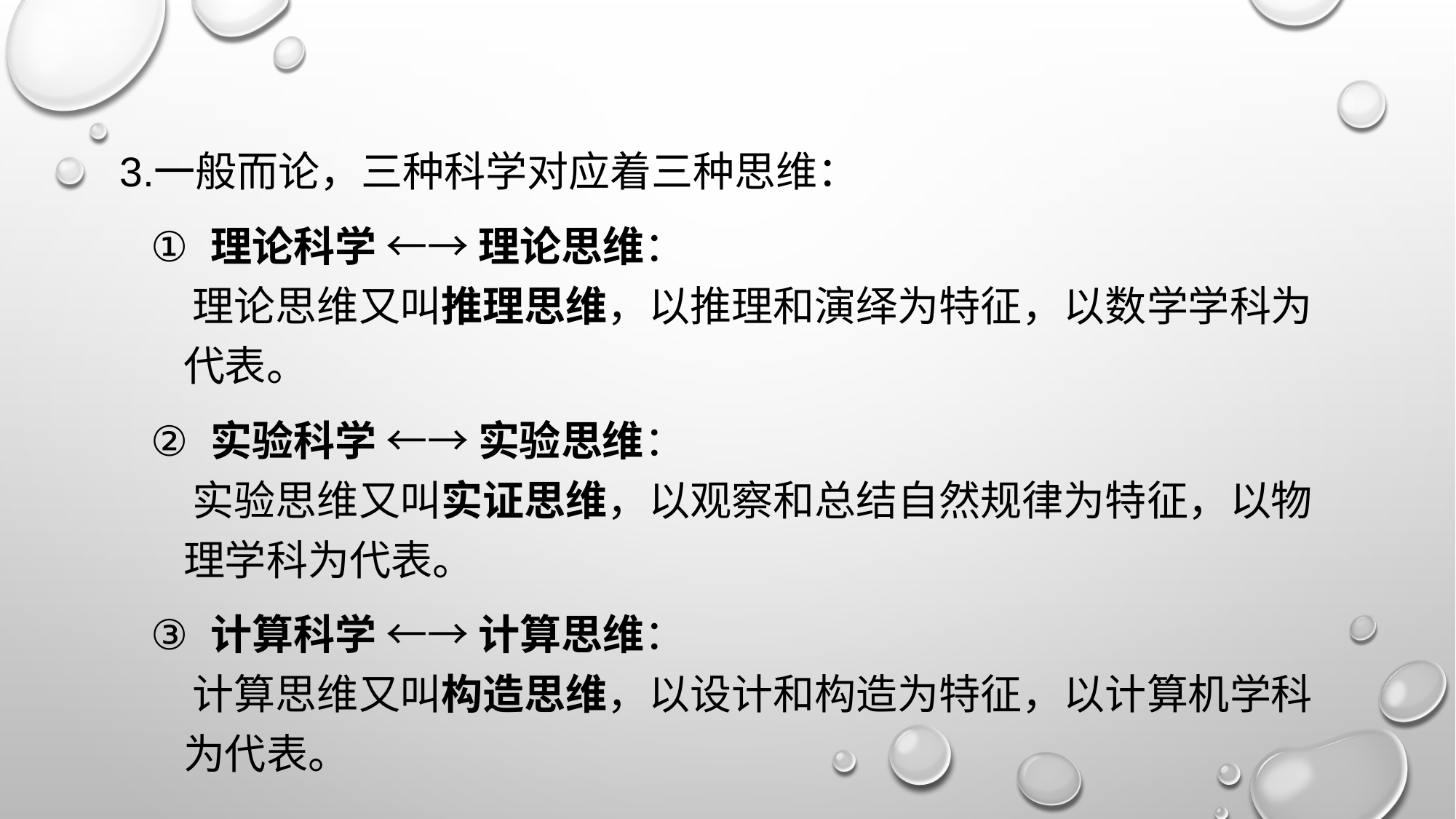

一般而论，三种科学对应着三种思维：
 理论科学 ←→ 理论思维：
 理论思维又叫推理思维，以推理和演绎为特征，以数学学科为代表。
 实验科学 ←→ 实验思维：
 实验思维又叫实证思维，以观察和总结自然规律为特征，以物理学科为代表。
 计算科学 ←→ 计算思维：
 计算思维又叫构造思维，以设计和构造为特征，以计算机学科为代表。